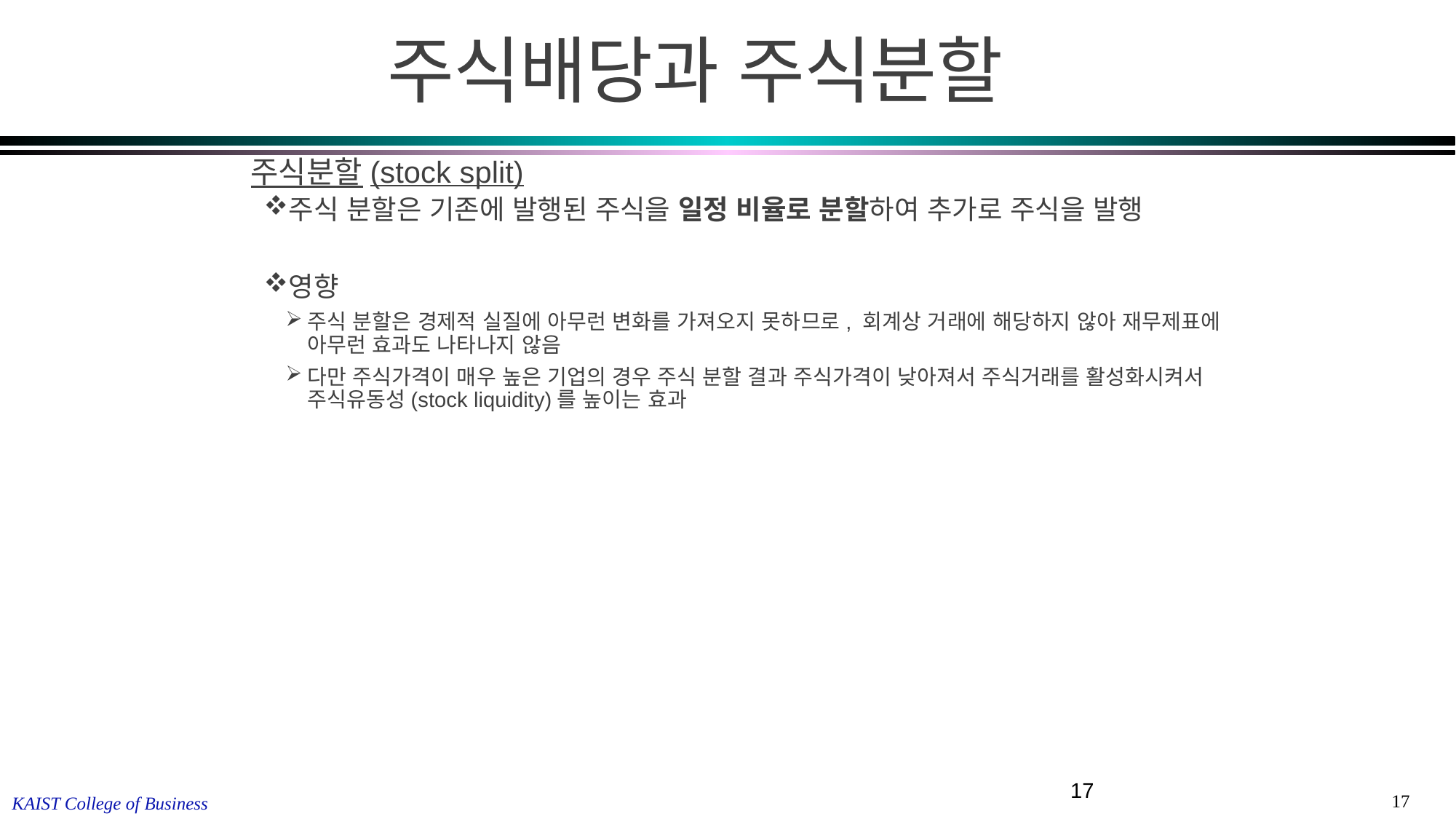

주식배당과 주식분할
주식분할(stock split)
주식 분할은 기존에 발행된 주식을 일정 비율로 분할하여 추가로 주식을 발행

영향
주식 분할은 경제적 실질에 아무런 변화를 가져오지 못하므로, 회계상 거래에 해당하지 않아 재무제표에 아무런 효과도 나타나지 않음
다만 주식가격이 매우 높은 기업의 경우 주식 분할 결과 주식가격이 낮아져서 주식거래를 활성화시켜서 주식유동성(stock liquidity)를 높이는 효과
17